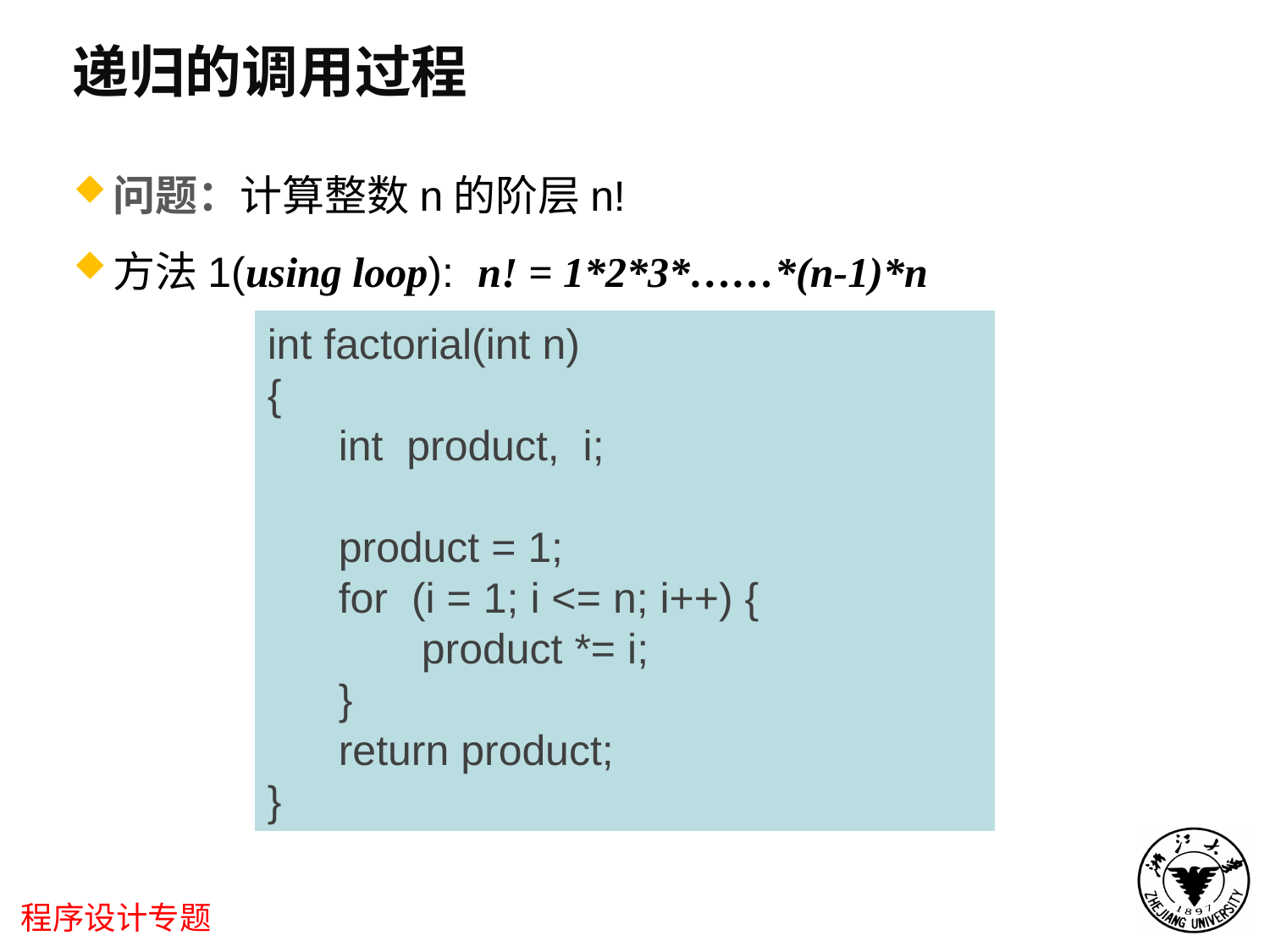

递归的调用过程
问题：计算整数n的阶层n!
方法1(using loop):  n! = 1*2*3*……*(n-1)*n

int factorial(int n)
{
      int  product,  i;

      product = 1;
      for  (i = 1; i <= n; i++) {
             product *= i;
      }
      return product;
}